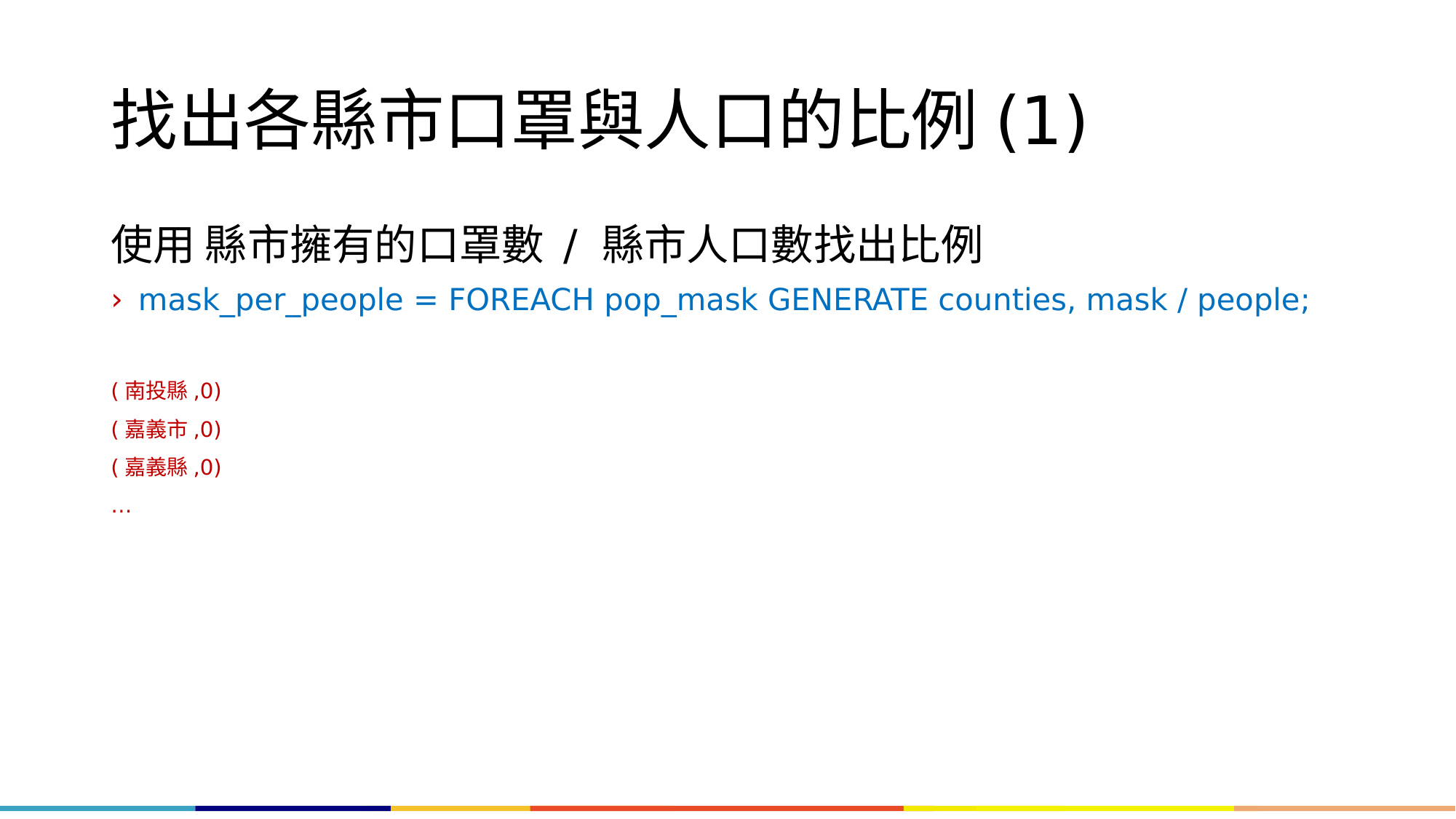

# 找出各縣市口罩與人口的比例(1)
使用 縣市擁有的口罩數 / 縣市人口數找出比例
mask_per_people = FOREACH pop_mask GENERATE counties, mask / people;

(南投縣,0)
(嘉義市,0)
(嘉義縣,0)
…